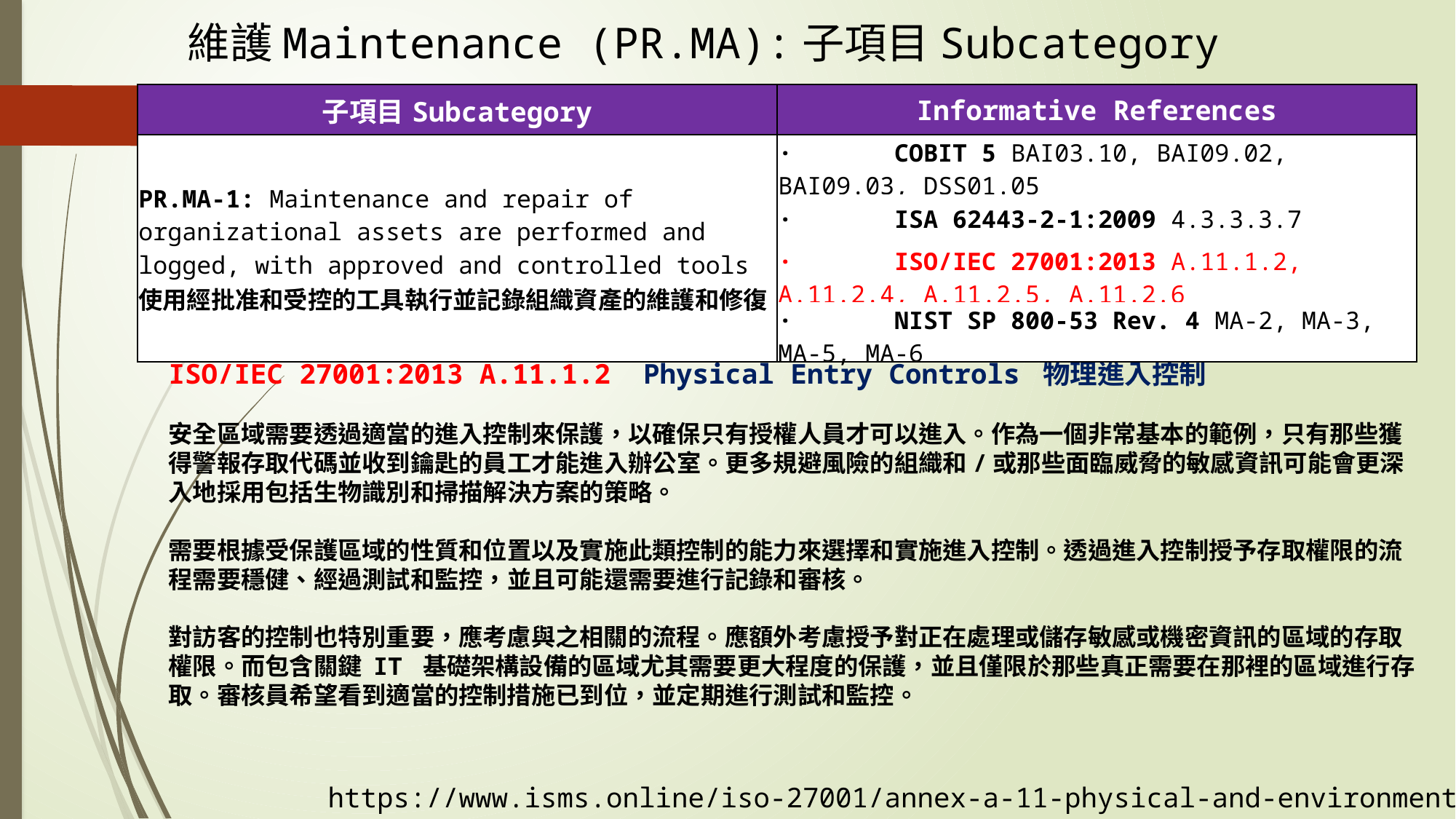

維護Maintenance (PR.MA):子項目Subcategory
| 子項目Subcategory | Informative References |
| --- | --- |
| PR.MA-1: Maintenance and repair of organizational assets are performed and logged, with approved and controlled tools 使用經批准和受控的工具執行並記錄組織資產的維護和修復 | ·       COBIT 5 BAI03.10, BAI09.02, BAI09.03, DSS01.05 |
|  | ·       ISA 62443-2-1:2009 4.3.3.3.7 |
|  | ·       ISO/IEC 27001:2013 A.11.1.2, A.11.2.4, A.11.2.5, A.11.2.6 |
|  | ·       NIST SP 800-53 Rev. 4 MA-2, MA-3, MA-5, MA-6 |
ISO/IEC 27001:2013 A.11.1.2  Physical Entry Controls 物理進入控制

安全區域需要透過適當的進入控制來保護，以確保只有授權人員才可以進入。作為一個非常基本的範例，只有那些獲得警報存取代碼並收到鑰匙的員工才能進入辦公室。更多規避風險的組織和/或那些面臨威脅的敏感資訊可能會更深入地採用包括生物識別和掃描解決方案的策略。

需要根據受保護區域的性質和位置以及實施此類控制的能力來選擇和實施進入控制。透過進入控制授予存取權限的流程需要穩健、經過測試和監控，並且可能還需要進行記錄和審核。

對訪客的控制也特別重要，應考慮與之相關的流程。應額外考慮授予對正在處理或儲存敏感或機密資訊的區域的存取權限。而包含關鍵 IT 基礎架構設備的區域尤其需要更大程度的保護，並且僅限於那些真正需要在那裡的區域進行存取。審核員希望看到適當的控制措施已到位，並定期進行測試和監控。
https://www.isms.online/iso-27001/annex-a-11-physical-and-environmental-security/